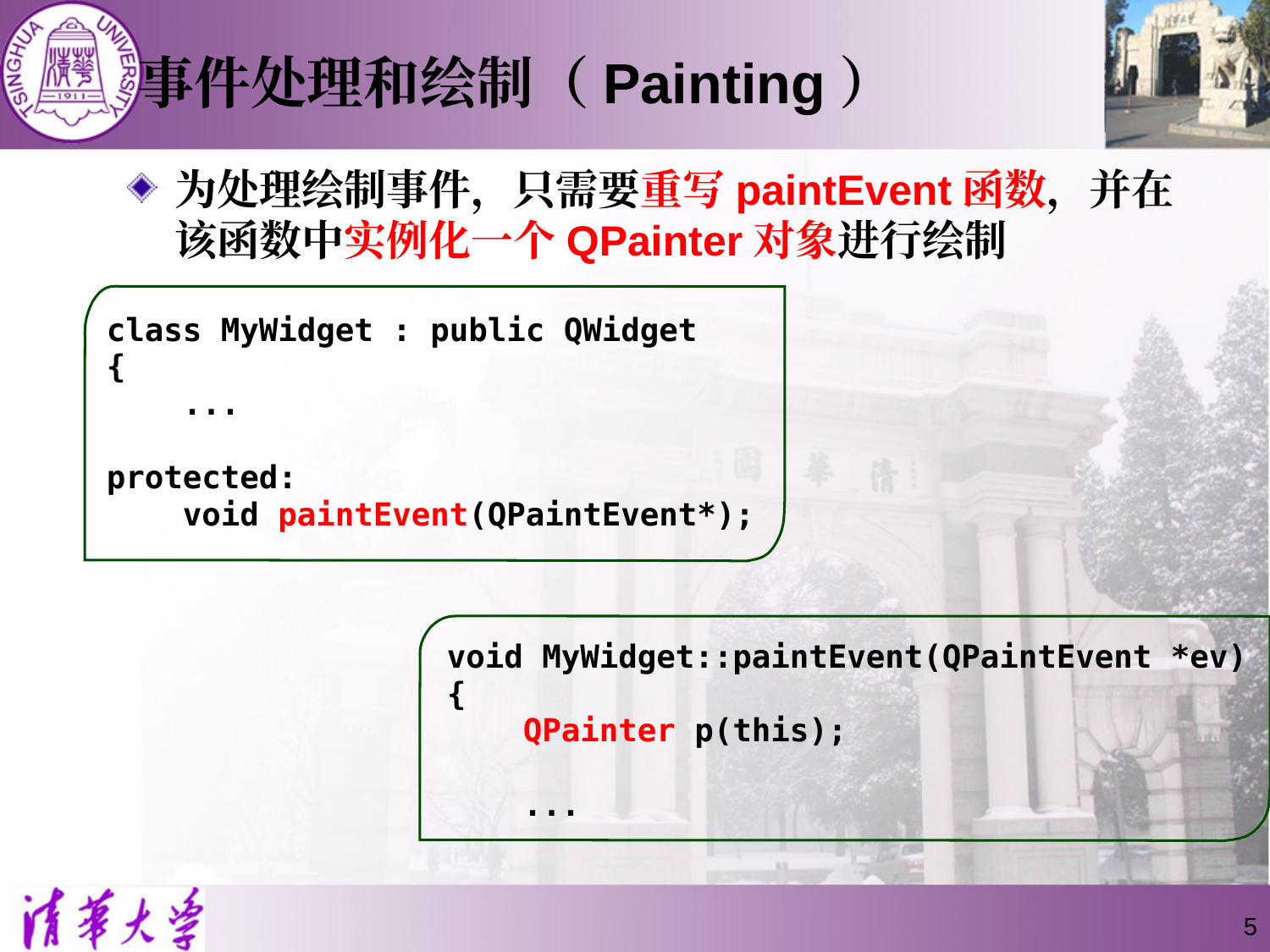

# 事件处理和绘制（Painting）
为处理绘制事件，只需要重写paintEvent函数，并在该函数中实例化一个QPainter对象进行绘制

class MyWidget : public QWidget
{
    ...

protected:
    void paintEvent(QPaintEvent*);

void MyWidget::paintEvent(QPaintEvent *ev)
{
    QPainter p(this);

    ...
5